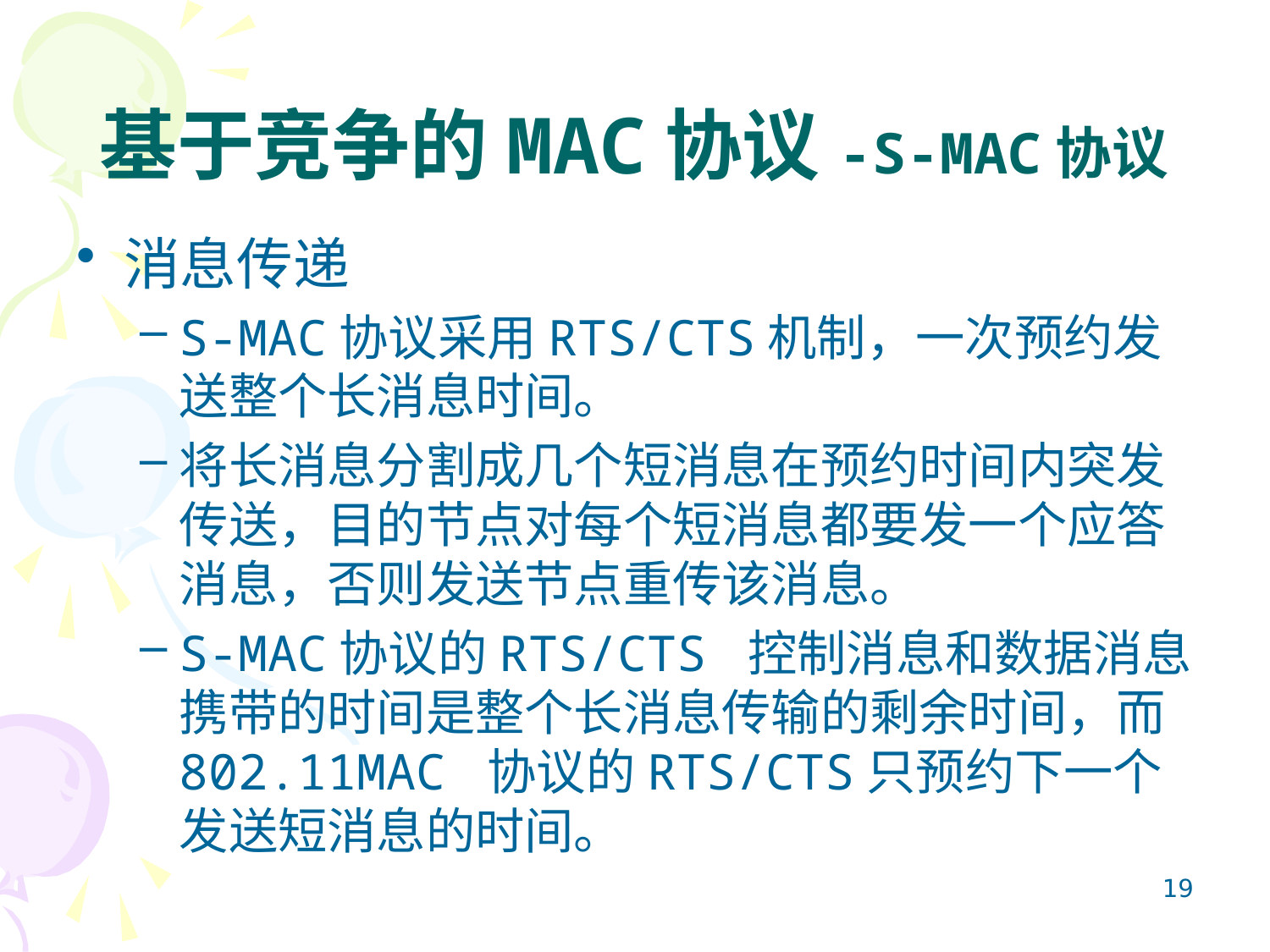

# 基于竞争的MAC协议-S-MAC协议
消息传递
S-MAC协议采用RTS/CTS机制，一次预约发送整个长消息时间。
将长消息分割成几个短消息在预约时间内突发传送，目的节点对每个短消息都要发一个应答消息，否则发送节点重传该消息。
S-MAC协议的RTS/CTS 控制消息和数据消息携带的时间是整个长消息传输的剩余时间，而802.11MAC 协议的RTS/CTS只预约下一个发送短消息的时间。
19